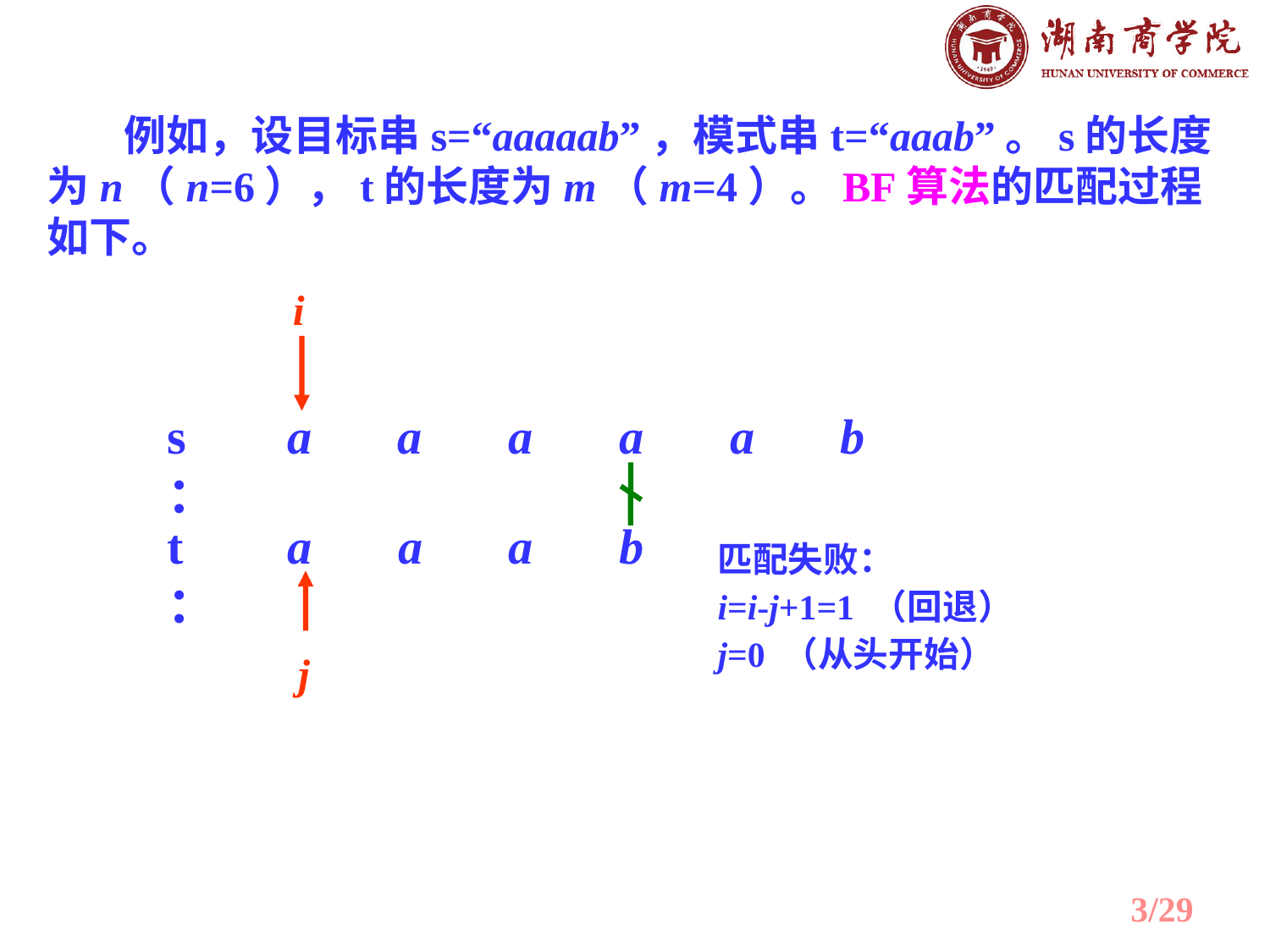

例如，设目标串s=“aaaaab”，模式串t=“aaab”。s的长度为n（n=6），t的长度为m（m=4）。BF算法的匹配过程如下。
i

j

s：
a       a       a       a       a       b

t：
a       a       a       b
匹配失败：
i=i-j+1=1 （回退）
j=0 （从头开始）
3/29